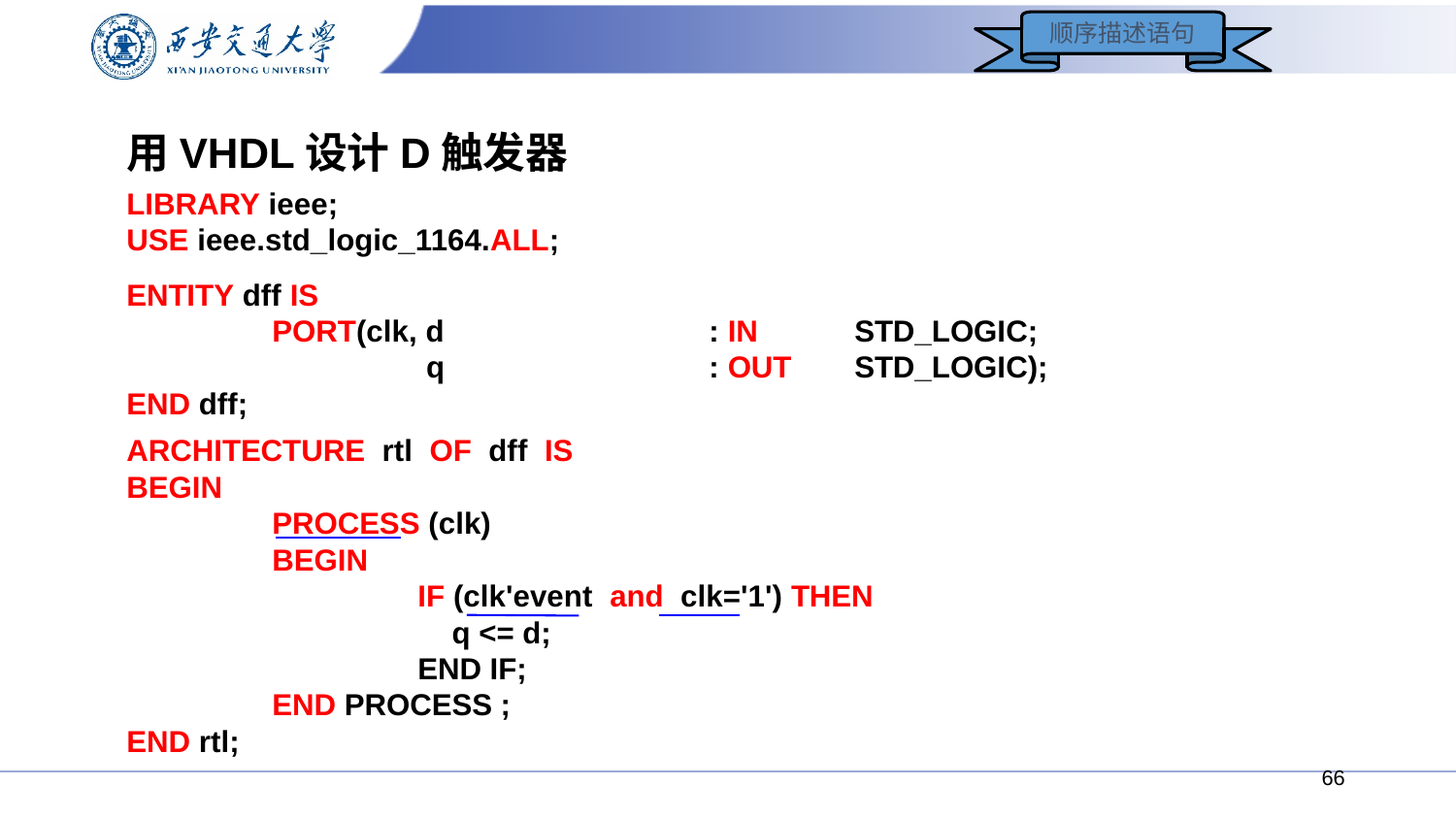

66
顺序描述语句
用VHDL设计D触发器
LIBRARY ieee;
USE ieee.std_logic_1164.ALL;

ENTITY dff IS
	PORT(clk, d		: IN	STD_LOGIC;
		 q		: OUT	STD_LOGIC);
END dff;
ARCHITECTURE  rtl  OF  dff  IS
BEGIN
	PROCESS (clk)
	BEGIN
		IF (clk'event  and  clk='1') THEN
		    q <= d;
		END IF;
	END PROCESS ;
END rtl;